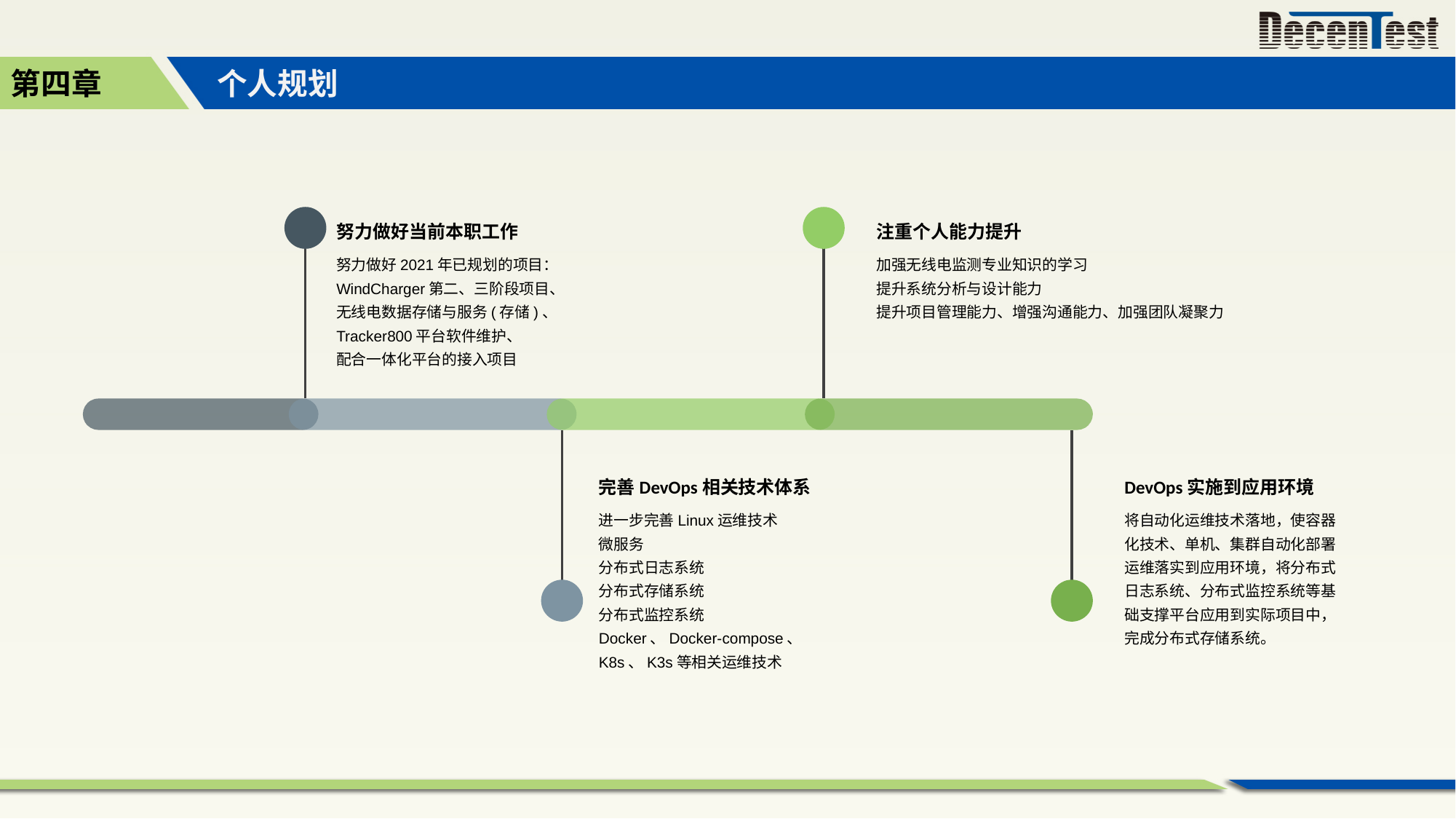

第四章
个人规划

努力做好当前本职工作
注重个人能力提升
努力做好2021年已规划的项目：WindCharger第二、三阶段项目、
无线电数据存储与服务(存储)、
Tracker800平台软件维护、
配合一体化平台的接入项目
加强无线电监测专业知识的学习
提升系统分析与设计能力
提升项目管理能力、增强沟通能力、加强团队凝聚力

完善DevOps相关技术体系
DevOps实施到应用环境
进一步完善Linux运维技术
微服务
分布式日志系统
分布式存储系统
分布式监控系统
Docker、Docker-compose、K8s、K3s等相关运维技术
将自动化运维技术落地，使容器化技术、单机、集群自动化部署运维落实到应用环境，将分布式日志系统、分布式监控系统等基础支撑平台应用到实际项目中，完成分布式存储系统。

6